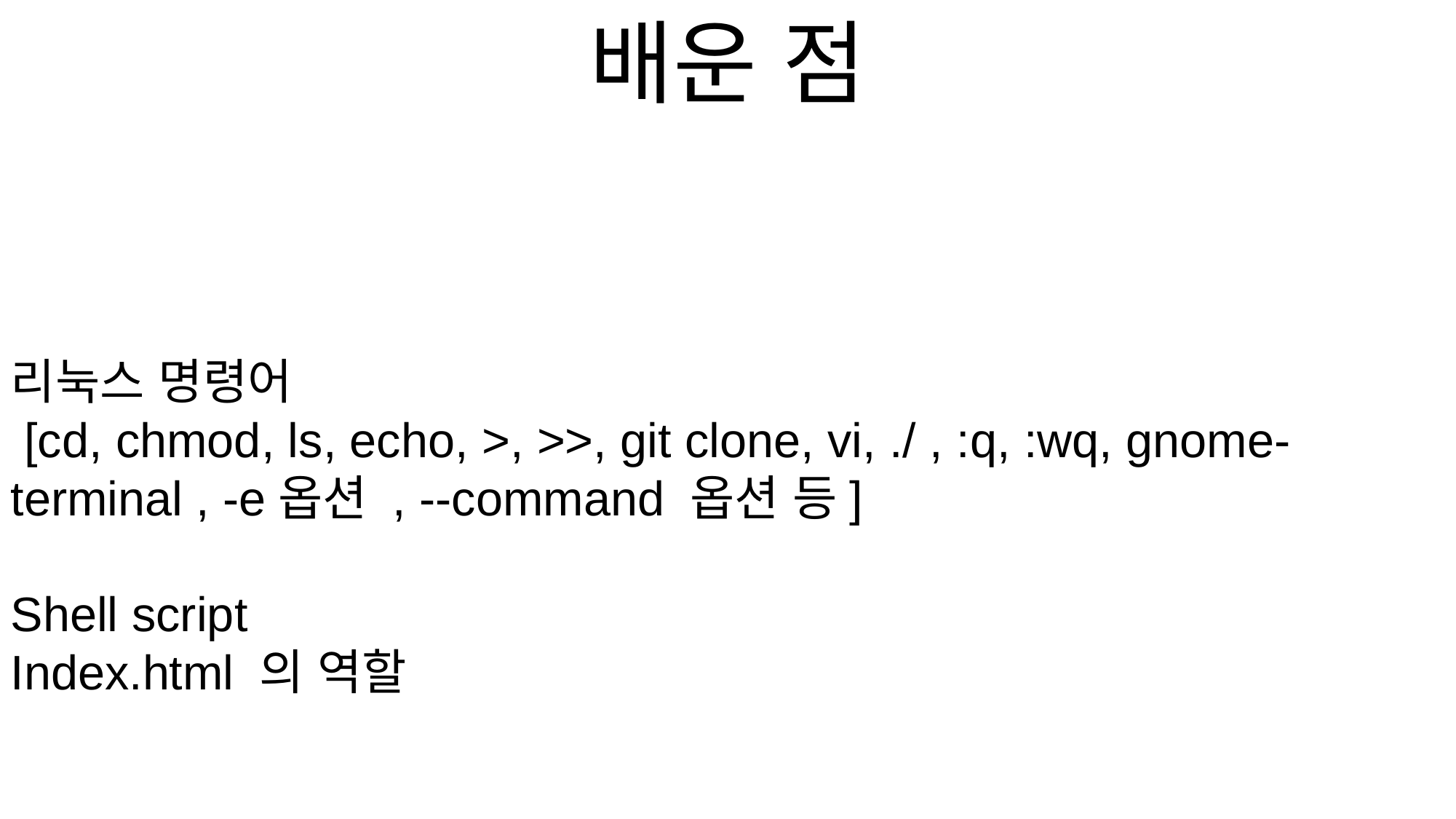

배운 점
리눅스 명령어
 [cd, chmod, ls, echo, >, >>, git clone, vi, ./ , :q, :wq, gnome-terminal , -e옵션 , --command 옵션 등]

Shell script
Index.html 의 역할